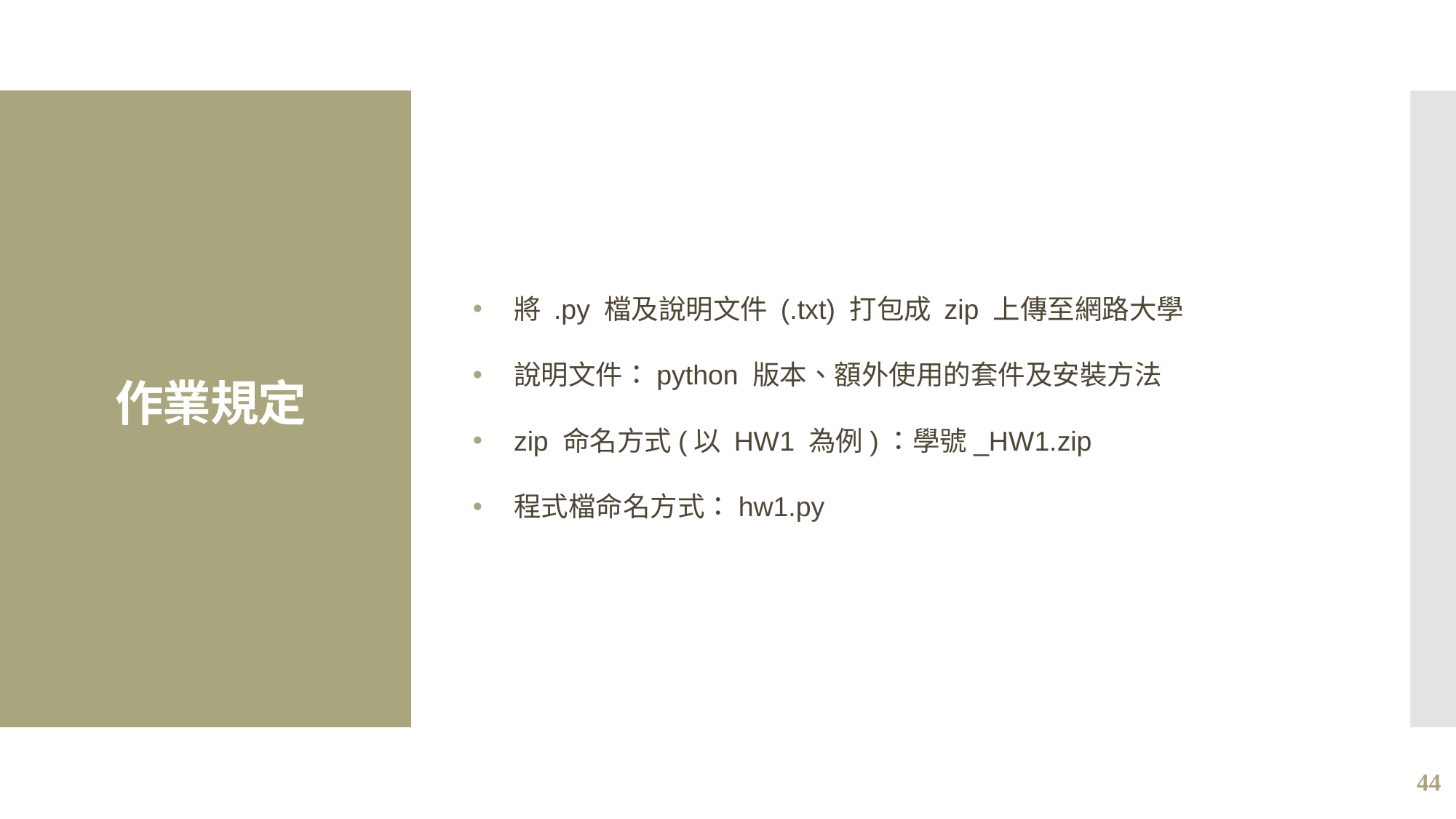

將 .py 檔及說明文件 (.txt) 打包成 zip 上傳至網路大學
說明文件：python 版本、額外使用的套件及安裝方法
zip 命名方式(以 HW1 為例)：學號_HW1.zip
程式檔命名方式：hw1.py
# 作業規定
44